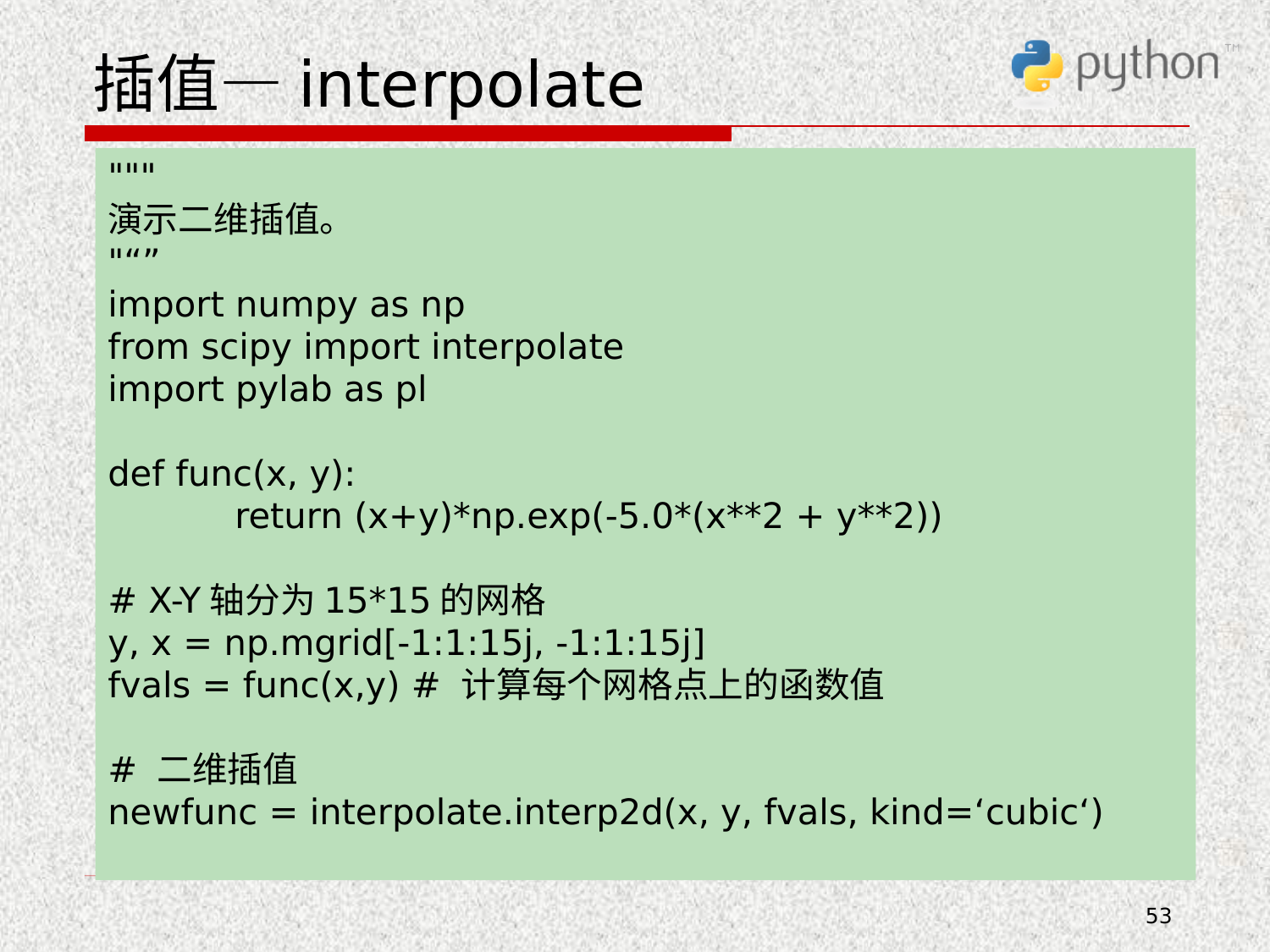

# 插值—interpolate

"""
演示二维插值。
"“”
import numpy as np
from scipy import interpolate
import pylab as pl
def func(x, y):
	return (x+y)*np.exp(-5.0*(x**2 + y**2))
# X-Y轴分为15*15的网格
y, x = np.mgrid[-1:1:15j, -1:1:15j]
fvals = func(x,y) # 计算每个网格点上的函数值
# 二维插值
newfunc = interpolate.interp2d(x, y, fvals, kind=‘cubic‘)

53